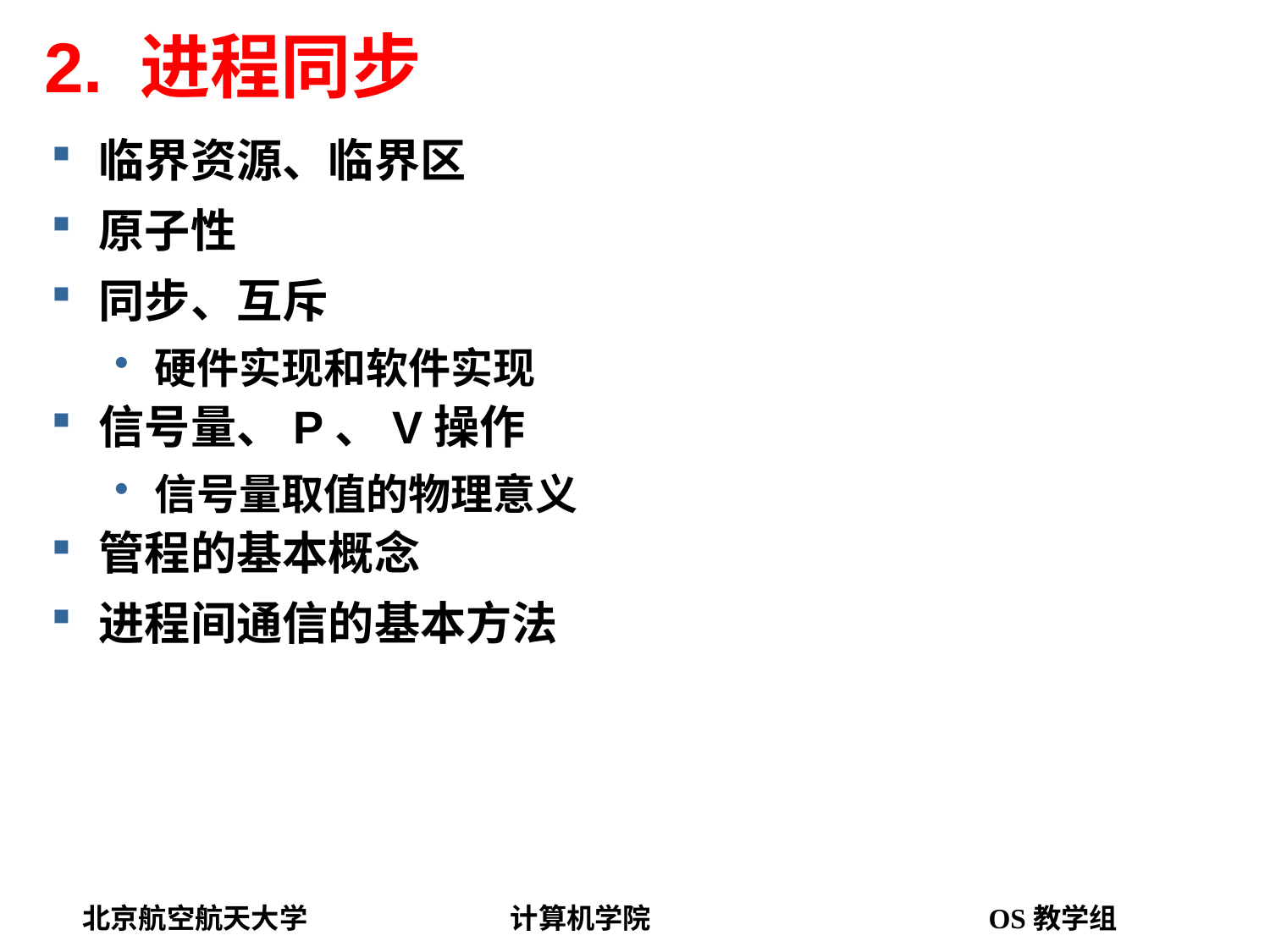

# 2. 进程同步
临界资源、临界区
原子性
同步、互斥
硬件实现和软件实现
信号量、P、V操作
信号量取值的物理意义
管程的基本概念
进程间通信的基本方法